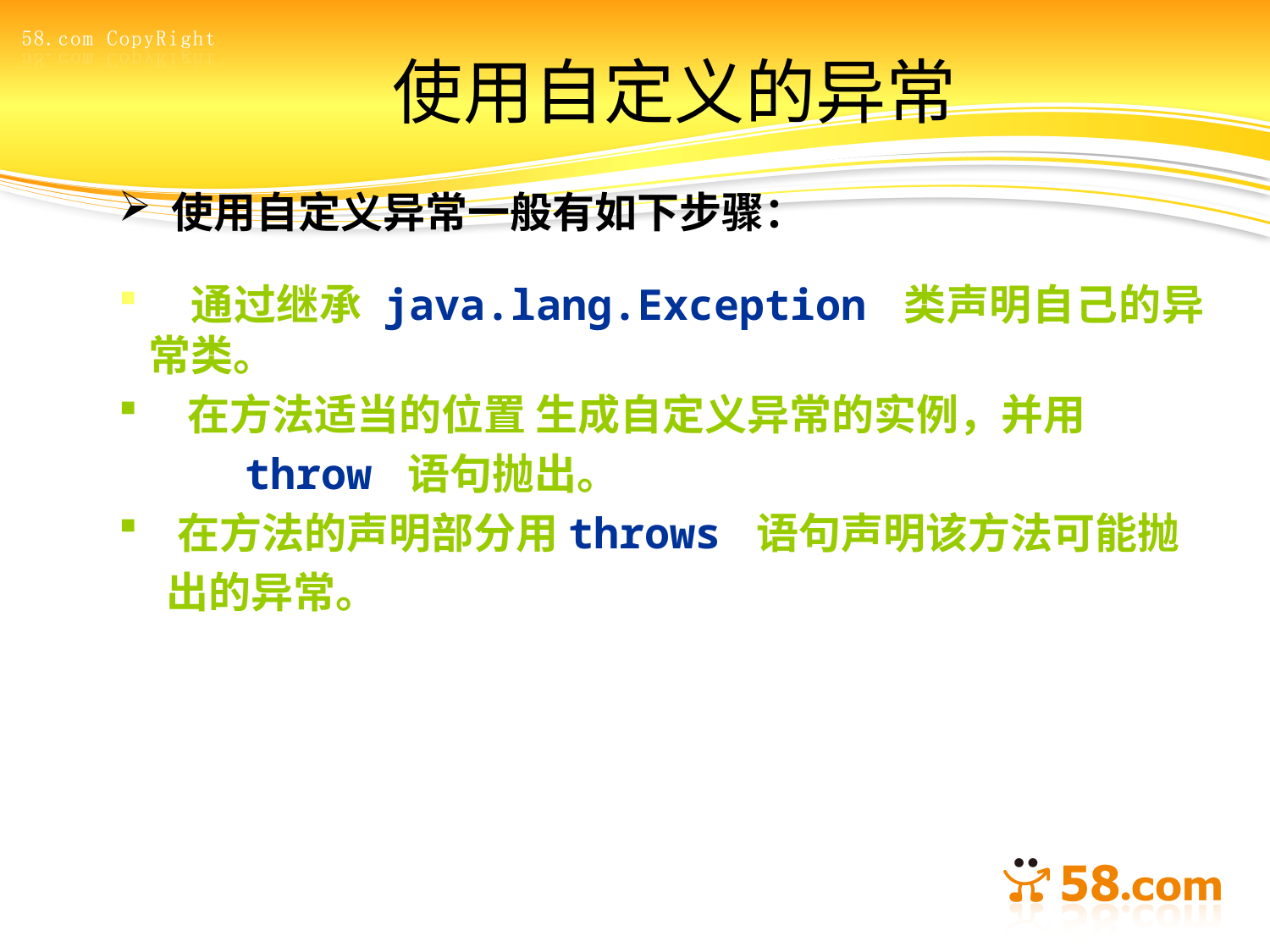

# 使用自定义的异常
 使用自定义异常一般有如下步骤：

   通过继承 java.lang.Exception 类声明自己的异常类。
   在方法适当的位置 生成自定义异常的实例，并用
     throw 语句抛出。
  在方法的声明部分用throws 语句声明该方法可能抛
    出的异常。